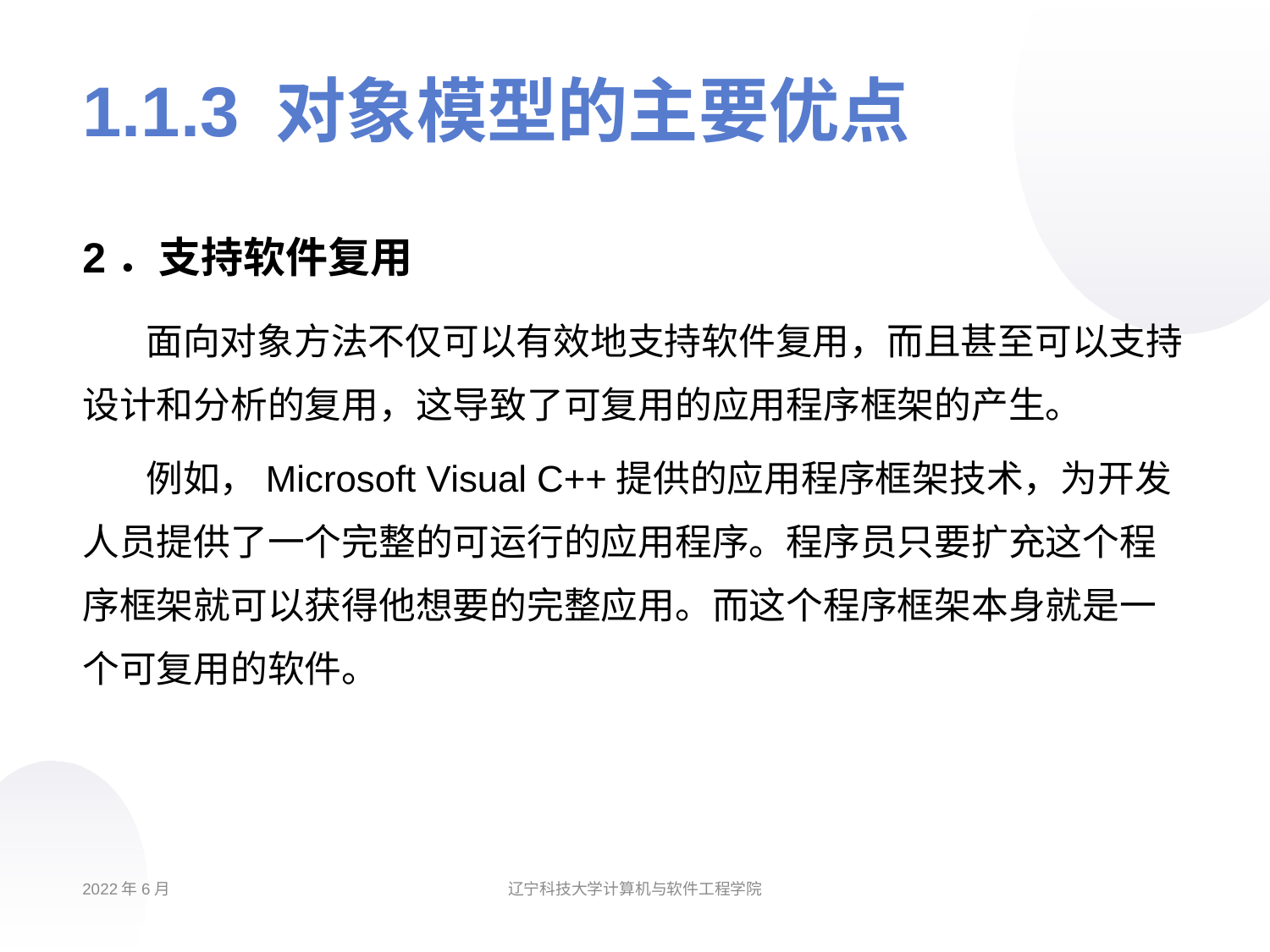

# 1.1.3 对象模型的主要优点
2．支持软件复用
面向对象方法不仅可以有效地支持软件复用，而且甚至可以支持设计和分析的复用，这导致了可复用的应用程序框架的产生。
例如，Microsoft Visual C++提供的应用程序框架技术，为开发人员提供了一个完整的可运行的应用程序。程序员只要扩充这个程序框架就可以获得他想要的完整应用。而这个程序框架本身就是一个可复用的软件。

2022年6月
辽宁科技大学计算机与软件工程学院
75